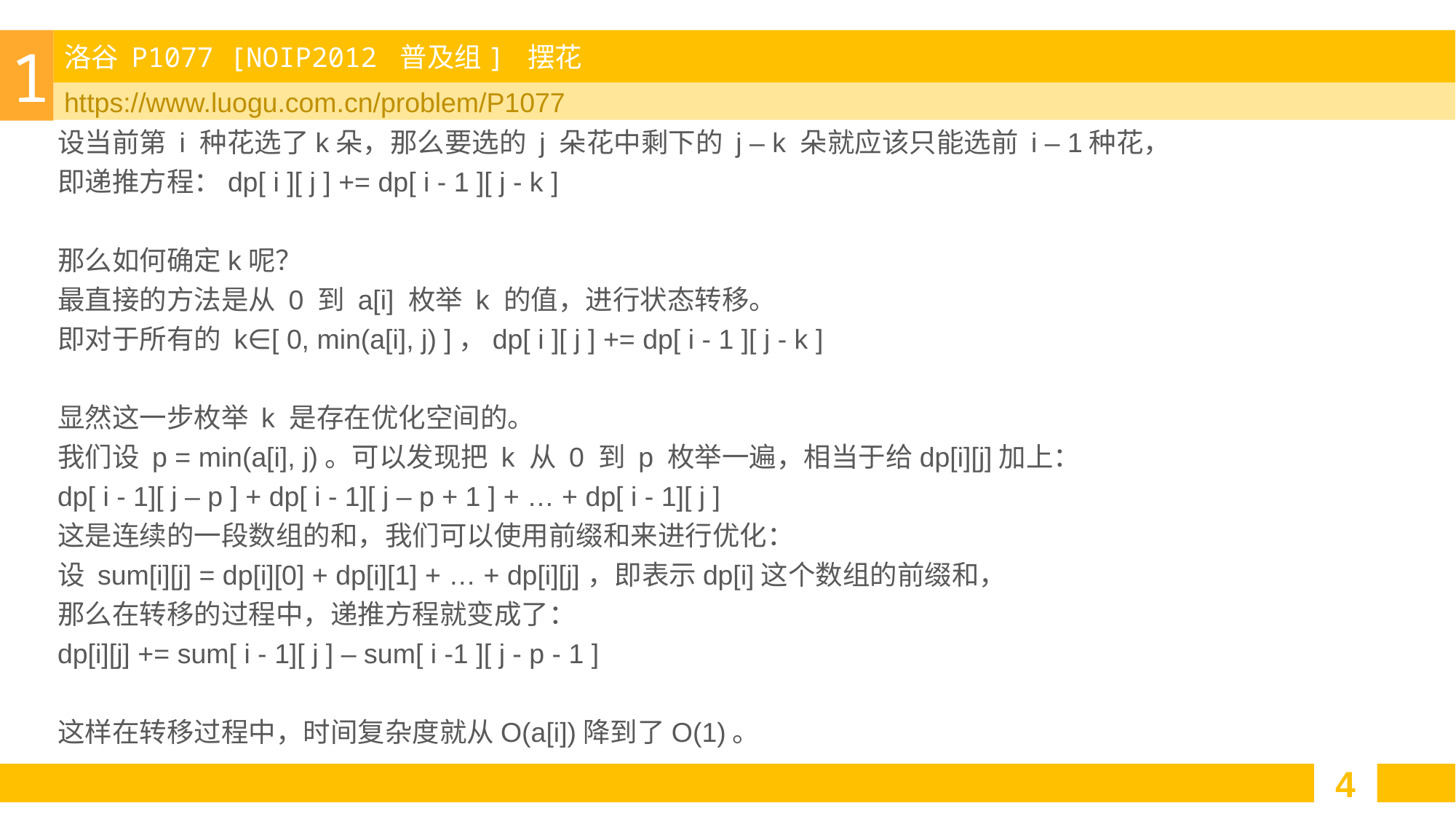

洛谷 P1077 [NOIP2012 普及组] 摆花
1
https://www.luogu.com.cn/problem/P1077
设当前第 i 种花选了k朵，那么要选的 j 朵花中剩下的 j – k 朵就应该只能选前 i – 1种花，
即递推方程：dp[ i ][ j ] += dp[ i - 1 ][ j - k ]

那么如何确定k呢？
最直接的方法是从 0 到 a[i] 枚举 k 的值，进行状态转移。
即对于所有的 k∈[ 0, min(a[i], j) ]，dp[ i ][ j ] += dp[ i - 1 ][ j - k ]

显然这一步枚举 k 是存在优化空间的。
我们设 p = min(a[i], j)。可以发现把 k 从 0 到 p 枚举一遍，相当于给dp[i][j]加上：
dp[ i - 1][ j – p ] + dp[ i - 1][ j – p + 1 ] + … + dp[ i - 1][ j ]
这是连续的一段数组的和，我们可以使用前缀和来进行优化：
设 sum[i][j] = dp[i][0] + dp[i][1] + … + dp[i][j]，即表示dp[i]这个数组的前缀和，
那么在转移的过程中，递推方程就变成了：
dp[i][j] += sum[ i - 1][ j ] – sum[ i -1 ][ j - p - 1 ]

这样在转移过程中，时间复杂度就从O(a[i])降到了O(1)。
4